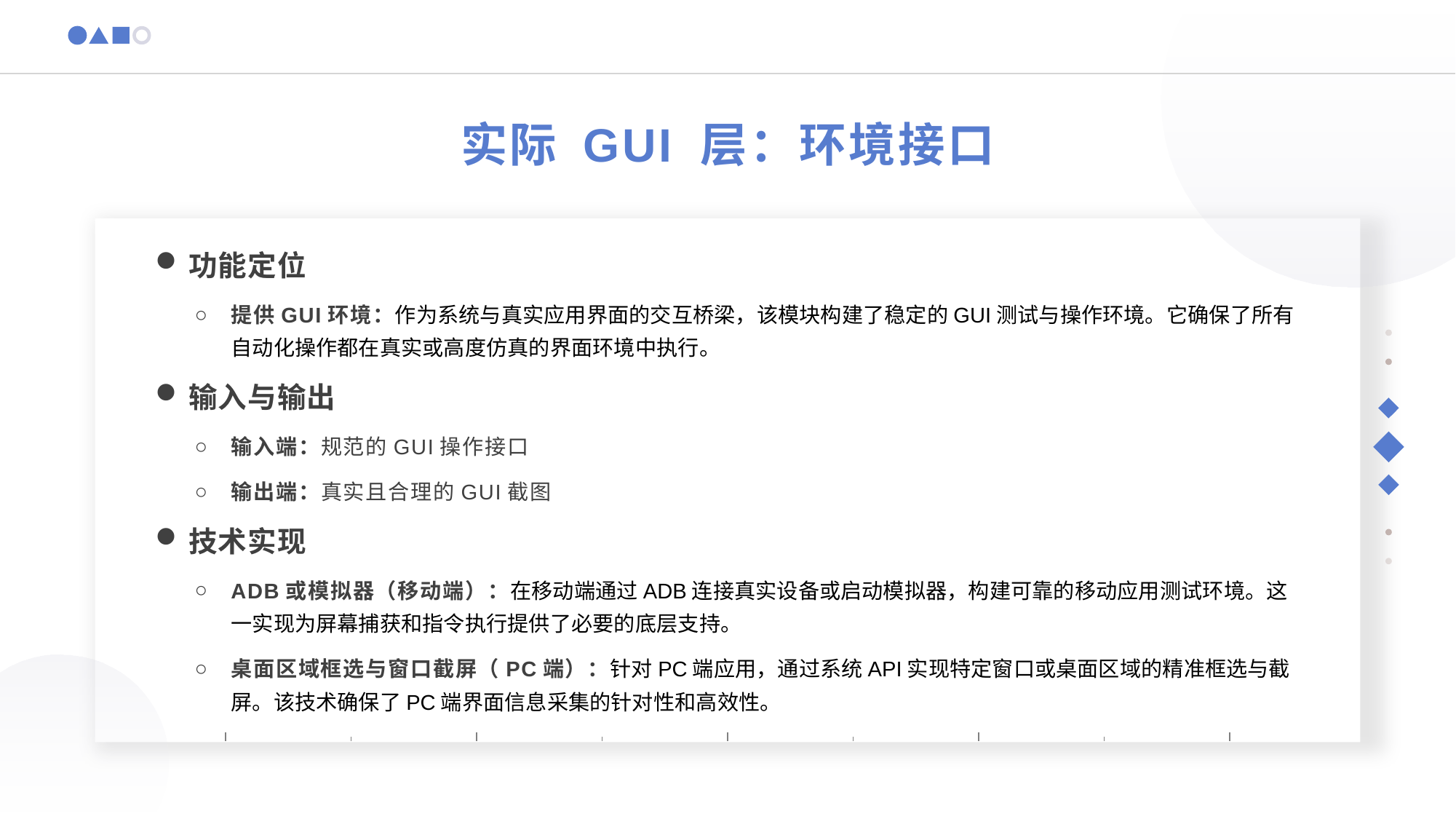

实际 GUI 层：环境接口

功能定位
提供GUI环境：作为系统与真实应用界面的交互桥梁，该模块构建了稳定的GUI测试与操作环境。它确保了所有自动化操作都在真实或高度仿真的界面环境中执行。
输入与输出
输入端：规范的GUI操作接口
输出端：真实且合理的GUI截图
技术实现
ADB或模拟器（移动端）：在移动端通过ADB连接真实设备或启动模拟器，构建可靠的移动应用测试环境。这一实现为屏幕捕获和指令执行提供了必要的底层支持。
桌面区域框选与窗口截屏（PC端）：针对PC端应用，通过系统API实现特定窗口或桌面区域的精准框选与截屏。该技术确保了PC端界面信息采集的针对性和高效性。